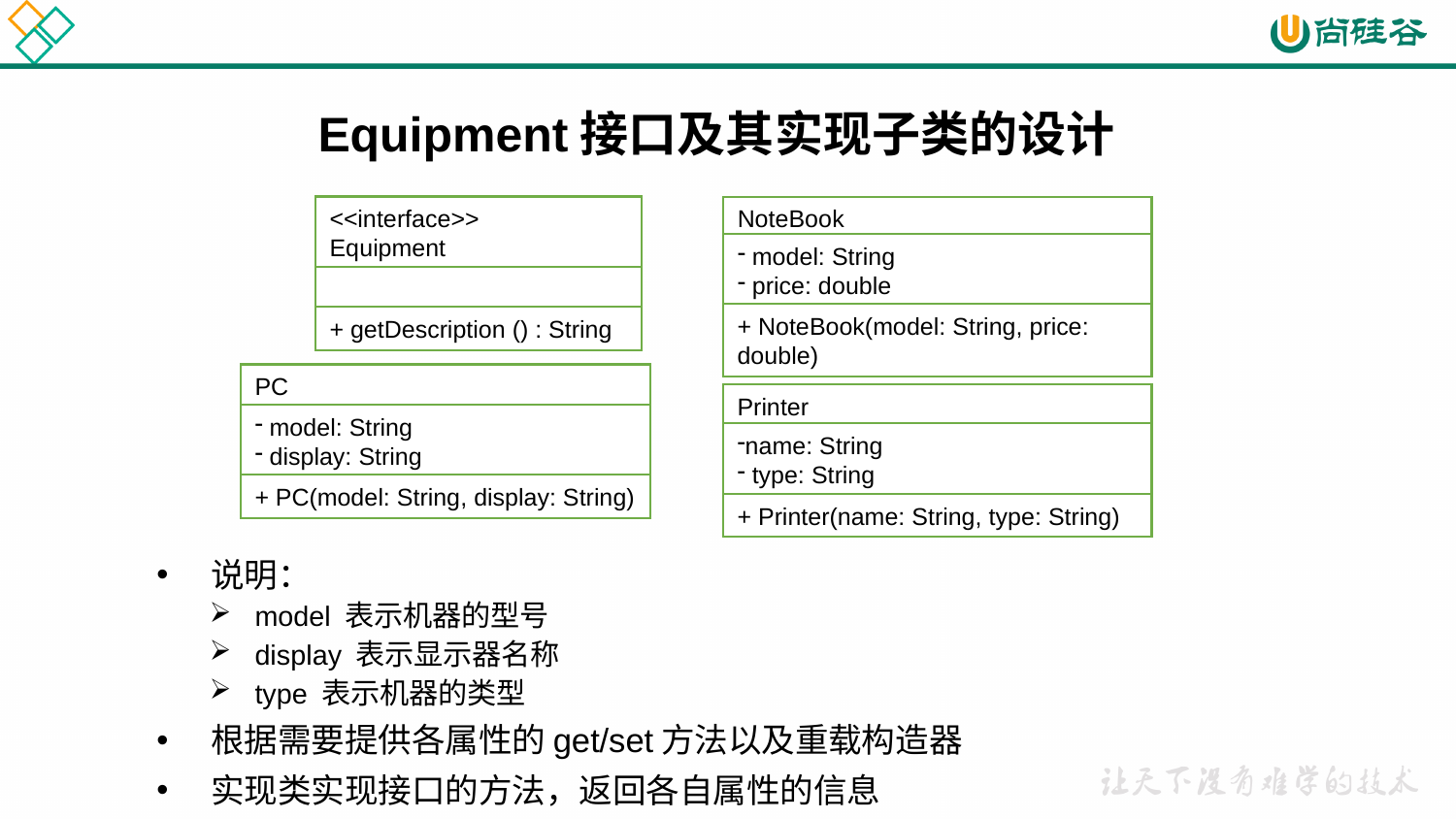

# Equipment接口及其实现子类的设计
<<interface>>
Equipment
NoteBook
 model: String
 price: double

说明：
model 表示机器的型号
display 表示显示器名称
type 表示机器的类型
根据需要提供各属性的get/set方法以及重载构造器
实现类实现接口的方法，返回各自属性的信息

+ NoteBook(model: String, price: double)
+ getDescription () : String
PC
Printer
 model: String
 display: String
name: String
 type: String
+ PC(model: String, display: String)
+ Printer(name: String, type: String)